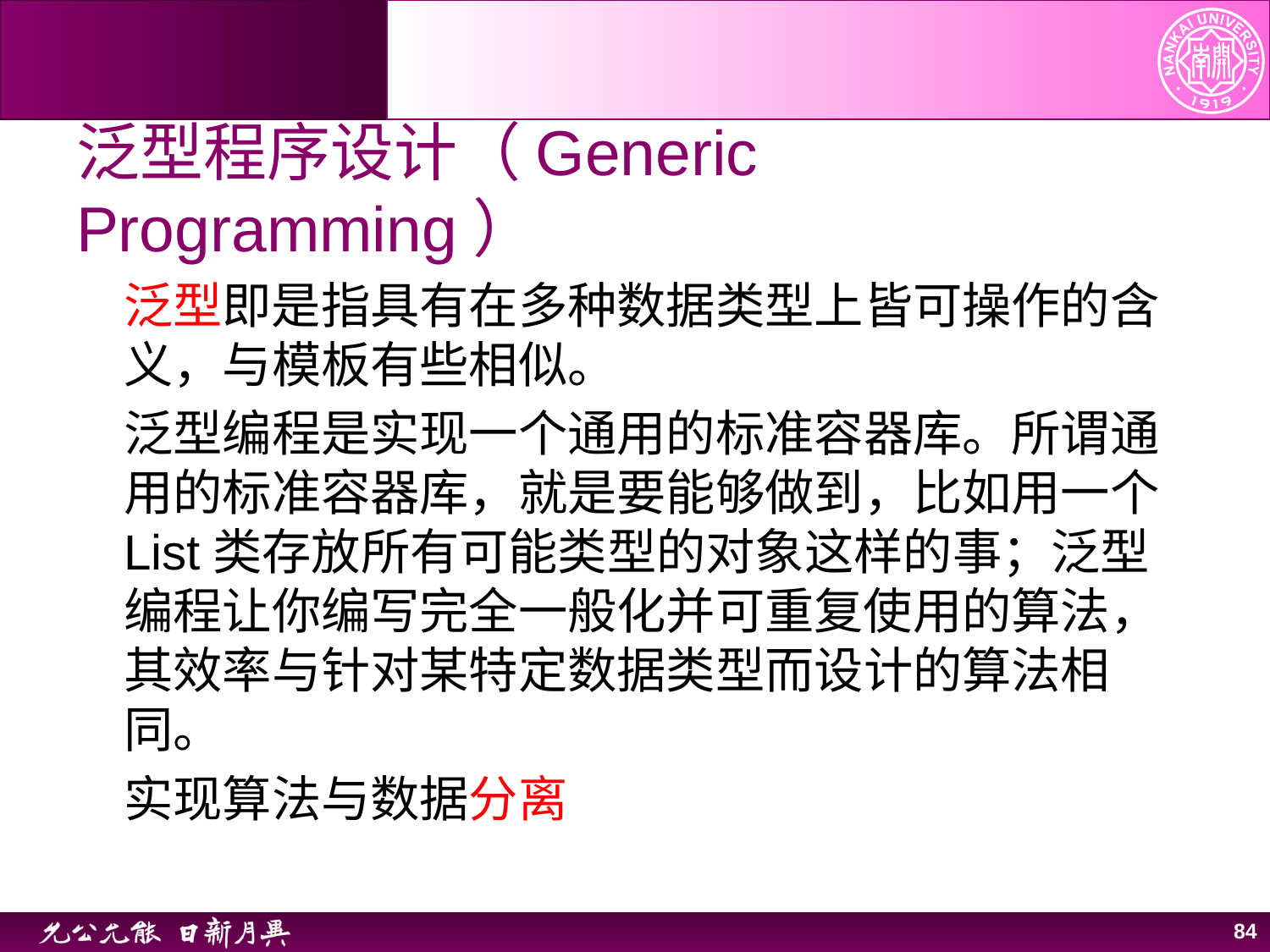

# 泛型程序设计（Generic Programming）
泛型即是指具有在多种数据类型上皆可操作的含义，与模板有些相似。
泛型编程是实现一个通用的标准容器库。所谓通用的标准容器库，就是要能够做到，比如用一个List类存放所有可能类型的对象这样的事；泛型编程让你编写完全一般化并可重复使用的算法，其效率与针对某特定数据类型而设计的算法相同。
实现算法与数据分离
84